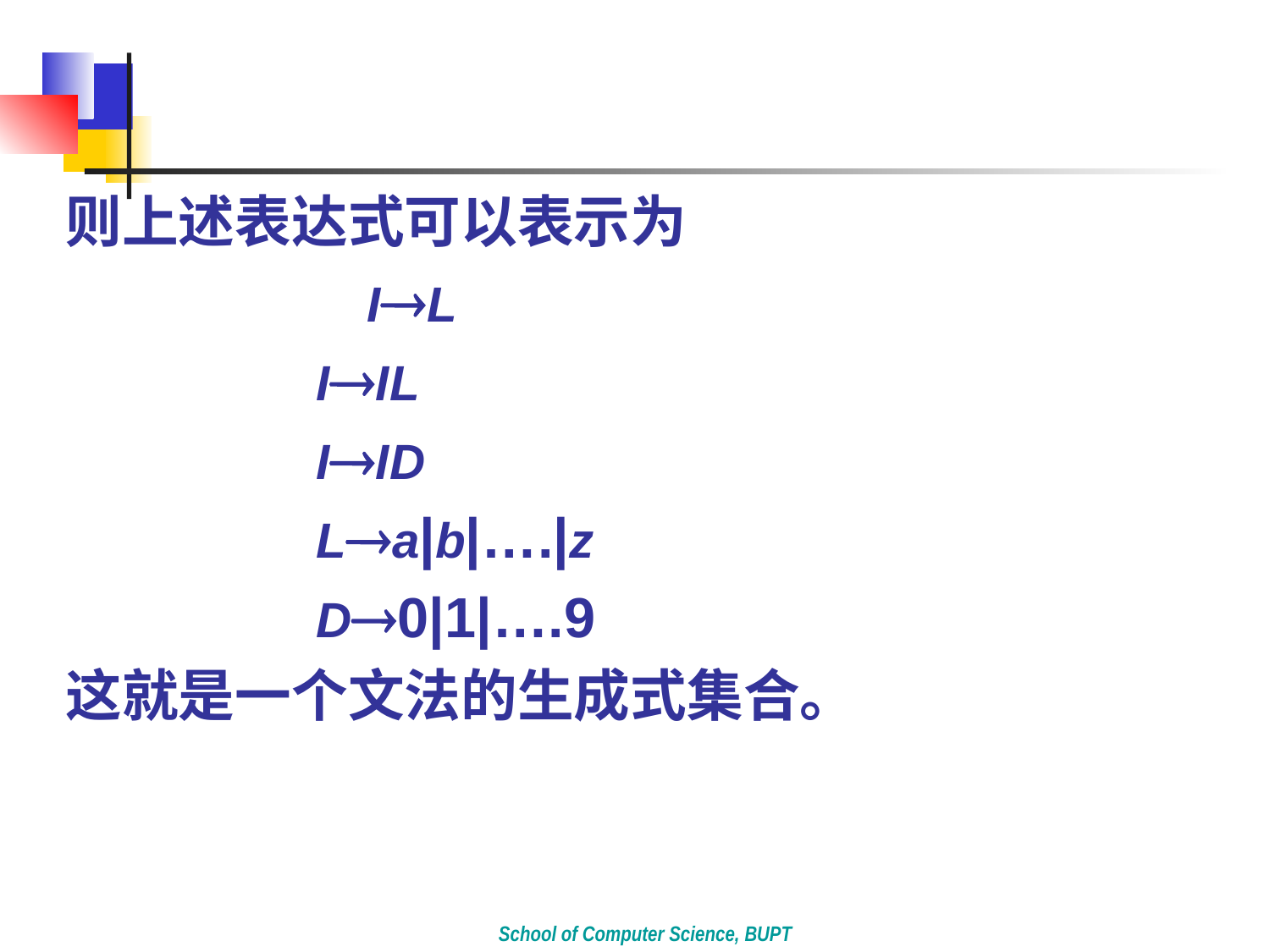

#
则上述表达式可以表示为
			I→L
                I→IL
                I→ID
                L→a|b|….|z
                D→0|1|….9
这就是一个文法的生成式集合。

School of Computer Science, BUPT
25